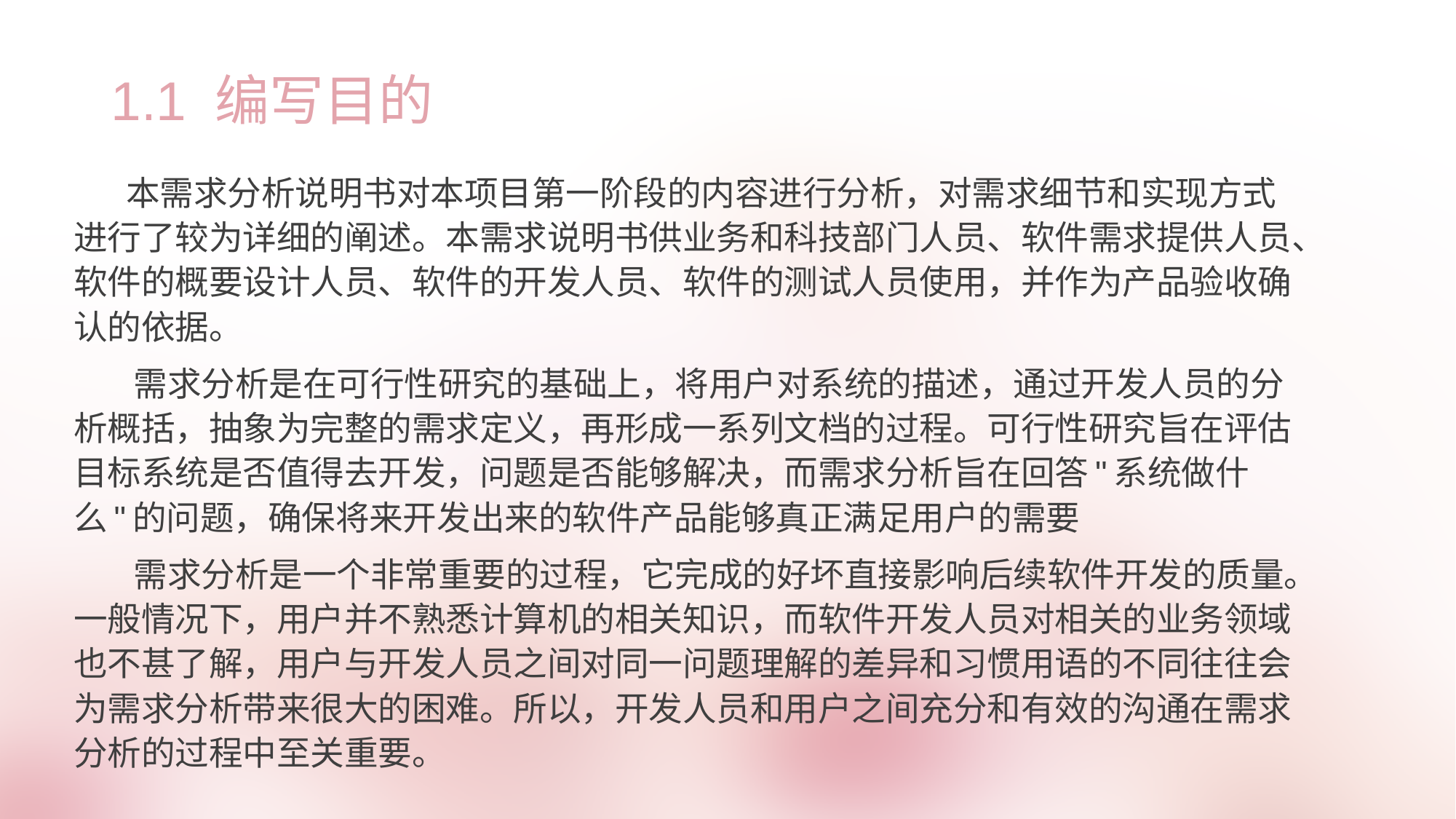

# 1.1 编写目的
      本需求分析说明书对本项目第一阶段的内容进行分析，对需求细节和实现方式进行了较为详细的阐述。本需求说明书供业务和科技部门人员、软件需求提供人员、软件的概要设计人员、软件的开发人员、软件的测试人员使用，并作为产品验收确认的依据。
       需求分析是在可行性研究的基础上，将用户对系统的描述，通过开发人员的分析概括，抽象为完整的需求定义，再形成一系列文档的过程。可行性研究旨在评估目标系统是否值得去开发，问题是否能够解决，而需求分析旨在回答"系统做什么"的问题，确保将来开发出来的软件产品能够真正满足用户的需要
       需求分析是一个非常重要的过程，它完成的好坏直接影响后续软件开发的质量。一般情况下，用户并不熟悉计算机的相关知识，而软件开发人员对相关的业务领域也不甚了解，用户与开发人员之间对同一问题理解的差异和习惯用语的不同往往会为需求分析带来很大的困难。所以，开发人员和用户之间充分和有效的沟通在需求分析的过程中至关重要。